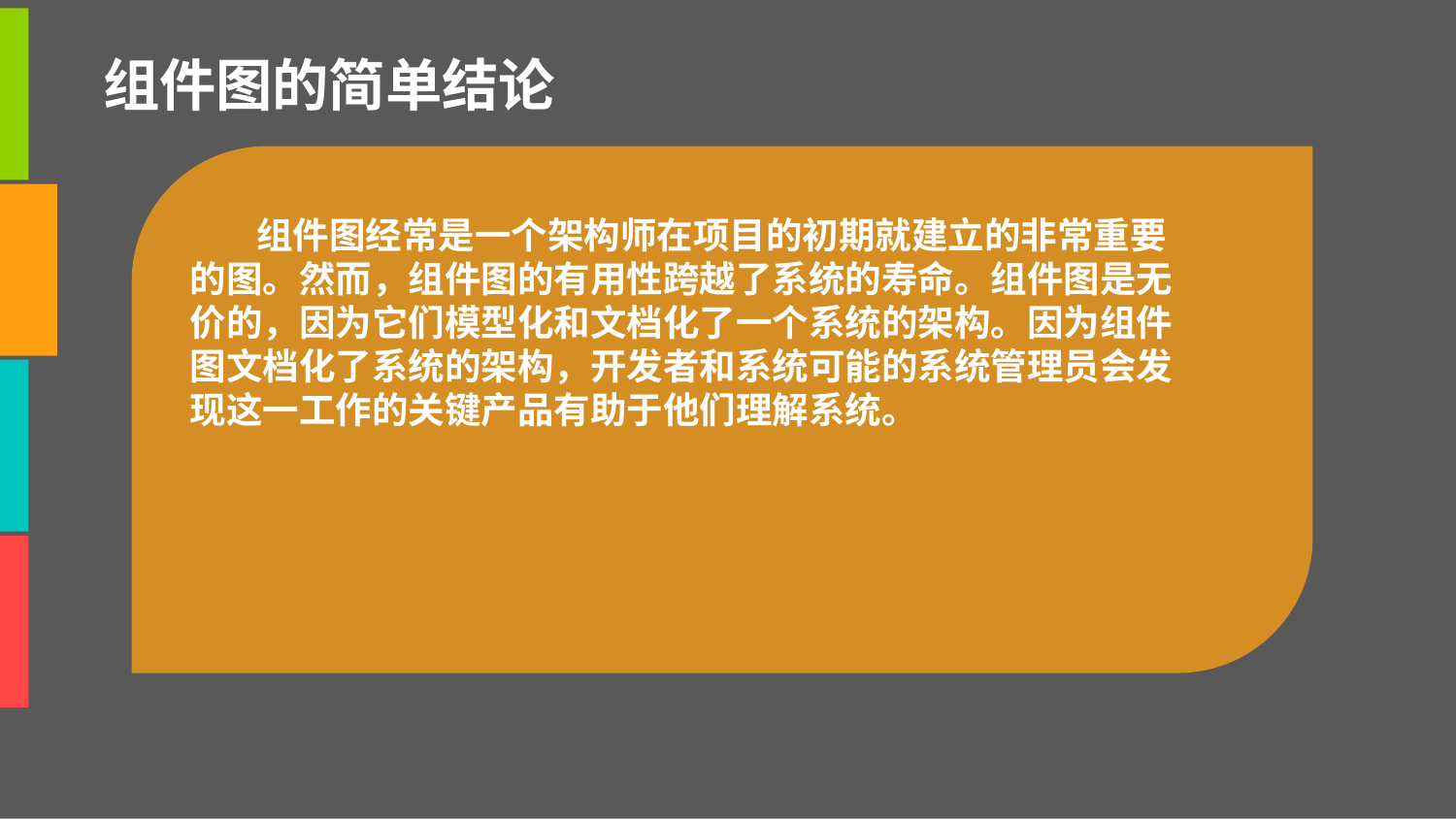

组件图的简单结论

       组件图经常是一个架构师在项目的初期就建立的非常重要的图。然而，组件图的有用性跨越了系统的寿命。组件图是无价的，因为它们模型化和文档化了一个系统的架构。因为组件图文档化了系统的架构，开发者和系统可能的系统管理员会发现这一工作的关键产品有助于他们理解系统。